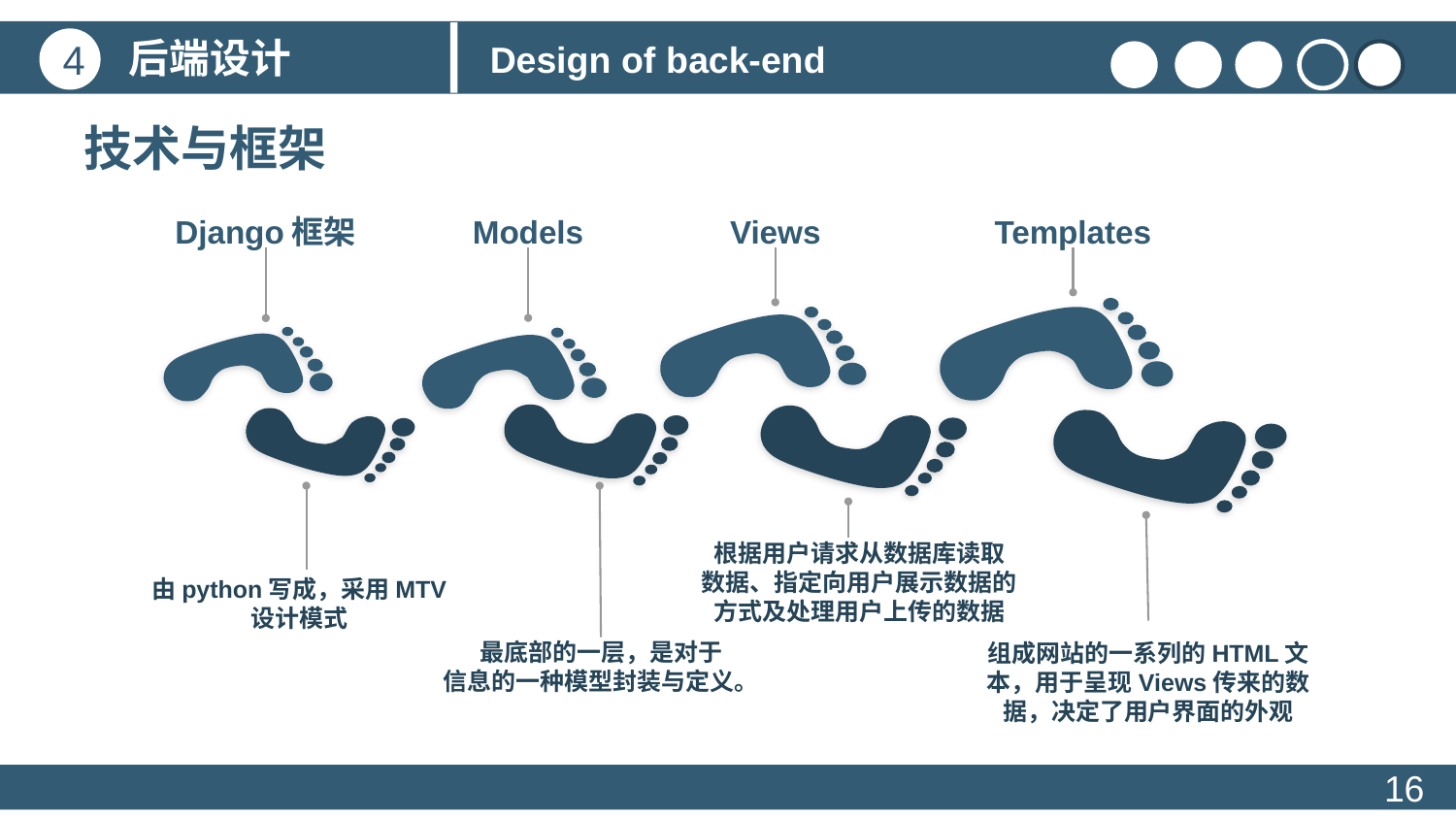

后端设计
4
Design of back-end
技术与框架
Templates
Models
Views
Django框架

根据用户请求从数据库读取
数据、指定向用户展示数据的
方式及处理用户上传的数据
由python写成，采用MTV
设计模式
最底部的一层，是对于
信息的一种模型封装与定义。
组成网站的一系列的HTML文
本，用于呈现Views传来的数
据，决定了用户界面的外观
16